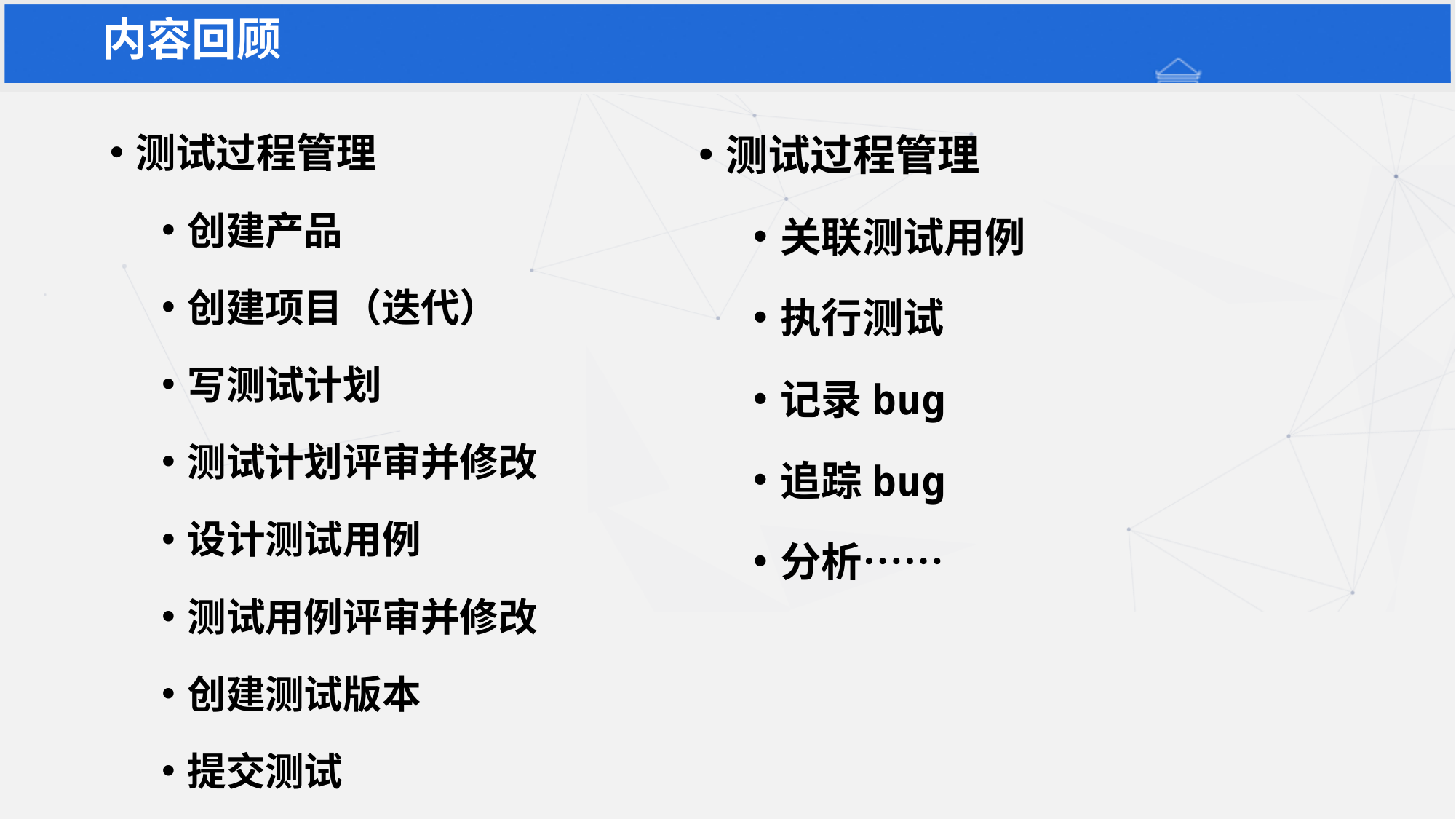

内容回顾
测试过程管理
关联测试用例
执行测试
记录bug
追踪bug
分析……
测试过程管理
创建产品
创建项目（迭代）
写测试计划
测试计划评审并修改
设计测试用例
测试用例评审并修改
创建测试版本
提交测试